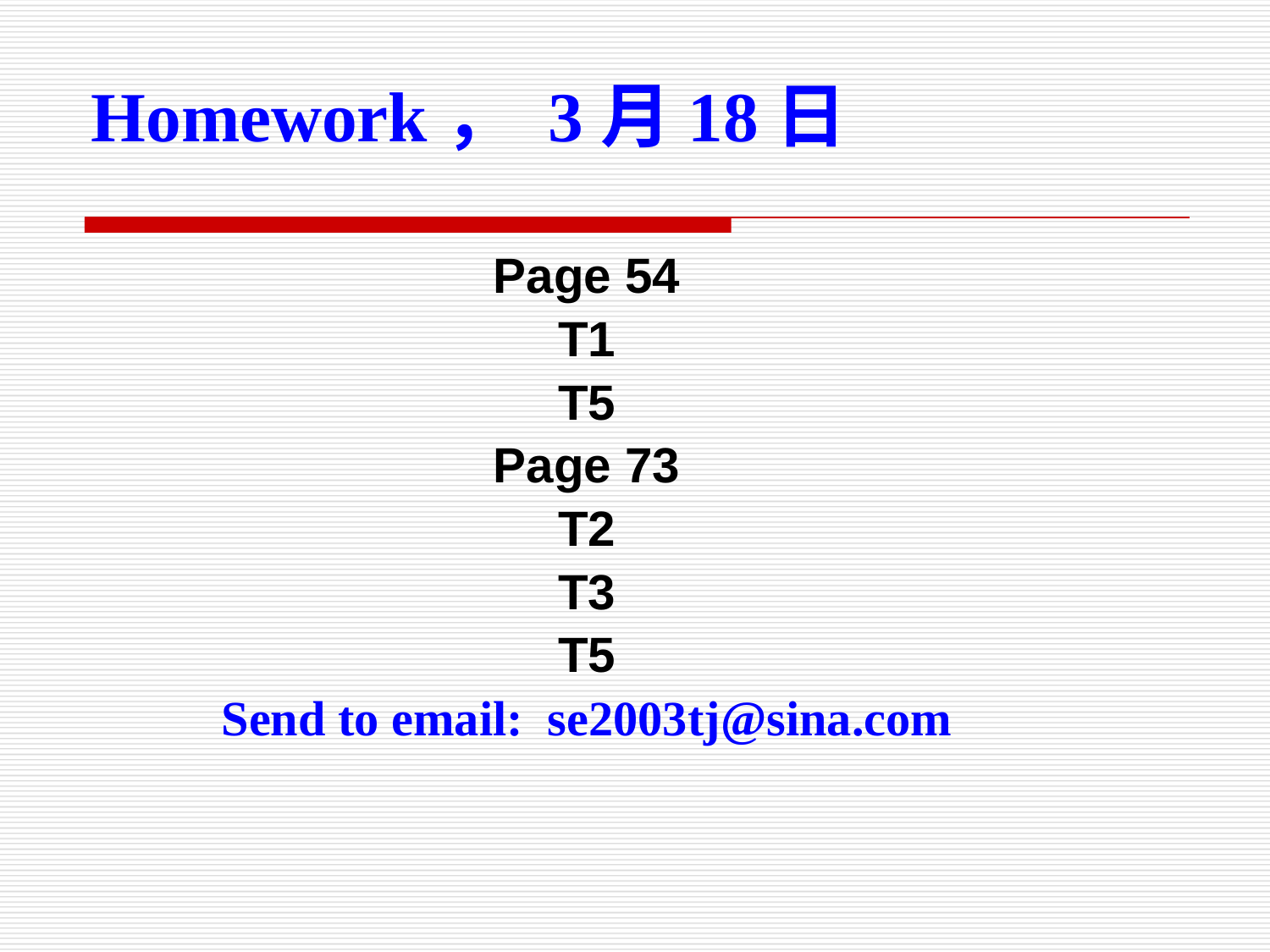

Homework， 3月18日
Page 54
T1
T5
Page 73
T2
T3
T5
Send to email:  se2003tj@sina.com